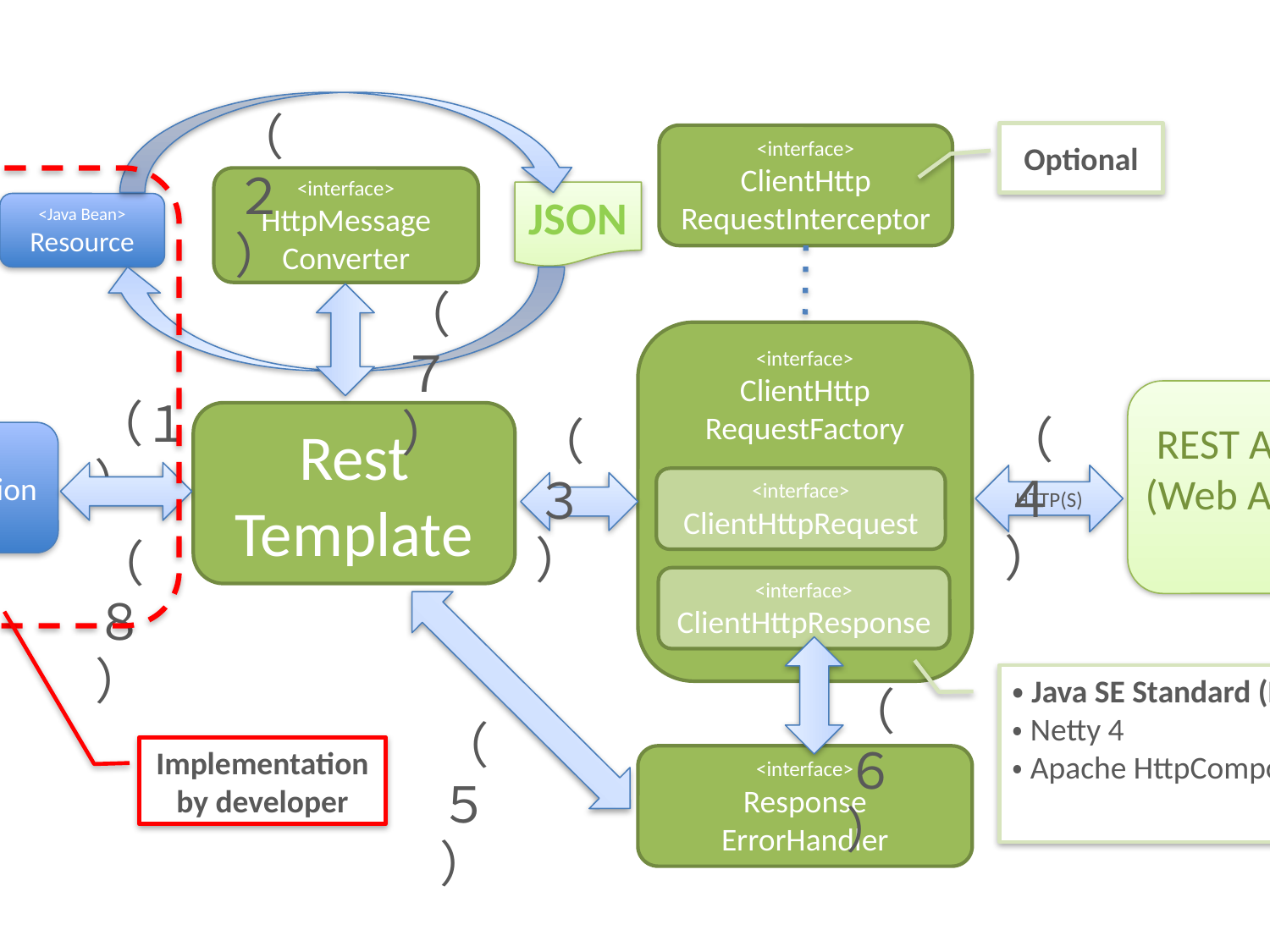

（２）
Optional
<interface>
ClientHttp
RequestInterceptor

<interface>
HttpMessage
Converter
JSON
<Java Bean>
Resource

（７）

<interface>
ClientHttp
RequestFactory

（１）
（４）
Rest
Template
（３）
REST API
(Web API)
Application

HTTP(S)
<interface>
ClientHttpRequest

（８）
<interface>
ClientHttpResponse
・Java SE Standard (Default)
・Netty 4
・Apache HttpComponents

（６）
（５）
Implementation
by developer
<interface>
Response
ErrorHandler